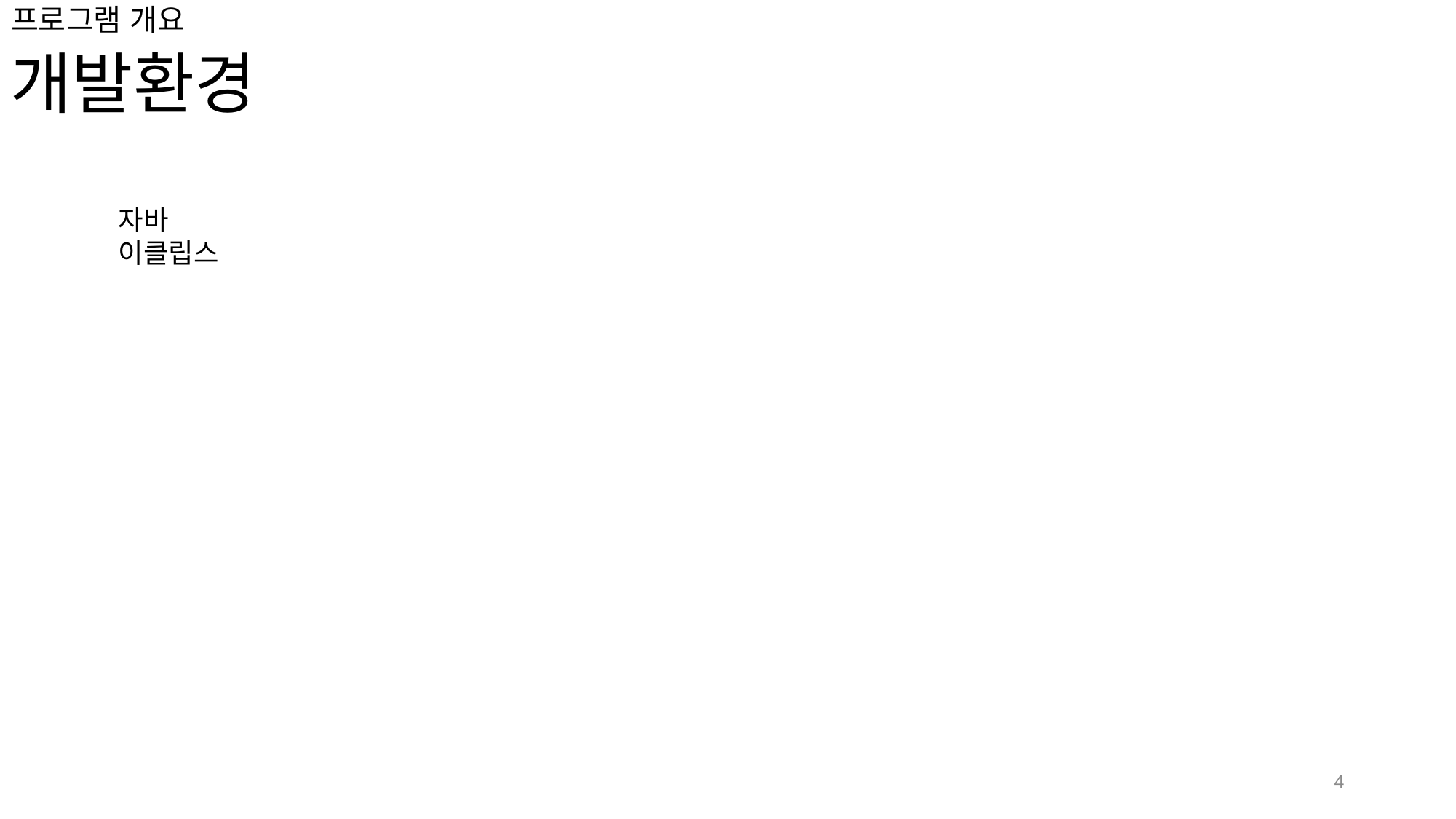

# 프로그램 개요
개발환경
자바
이클립스
4